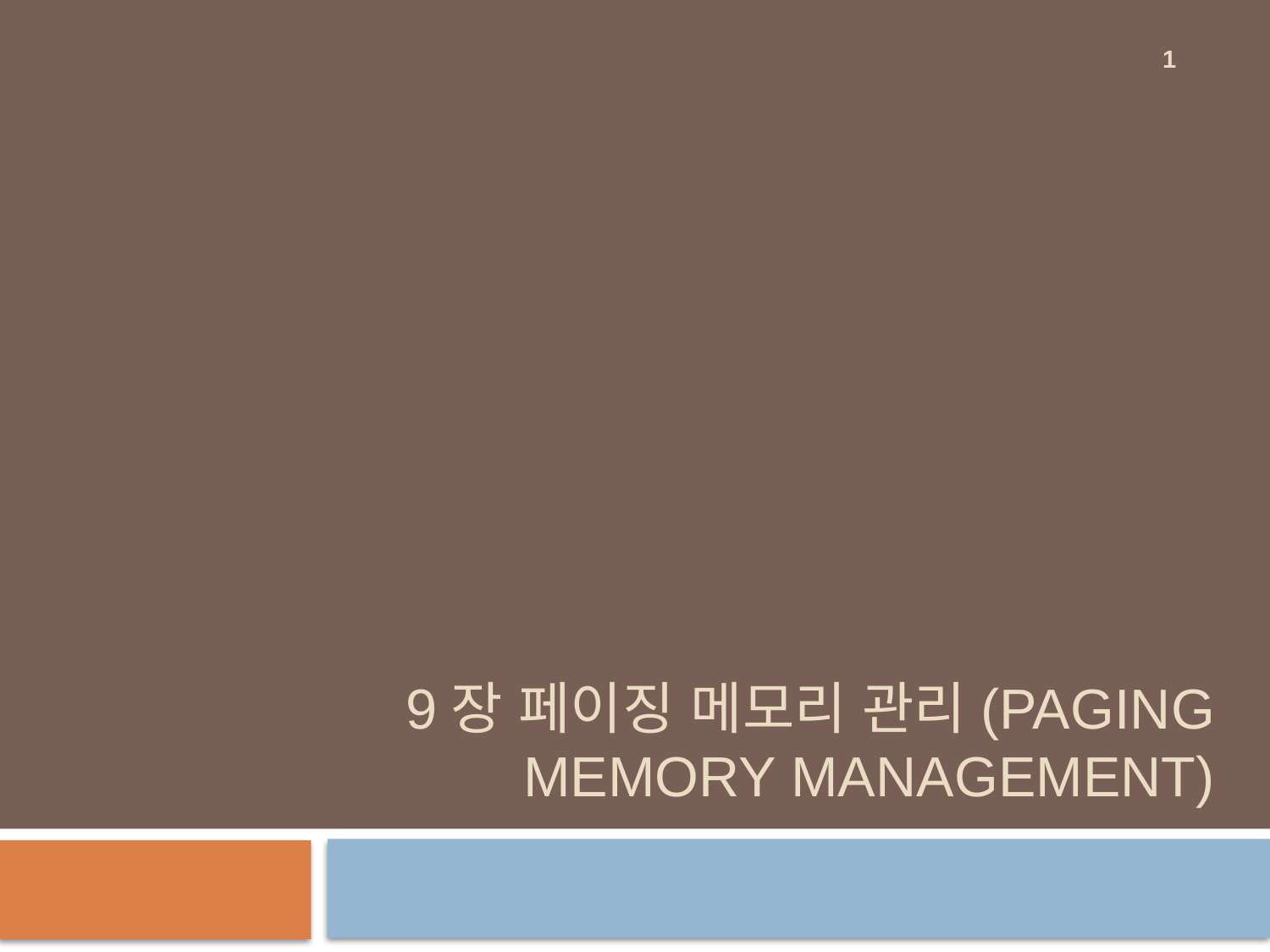

1
# 9장 페이징 메모리 관리(Paging Memory management)